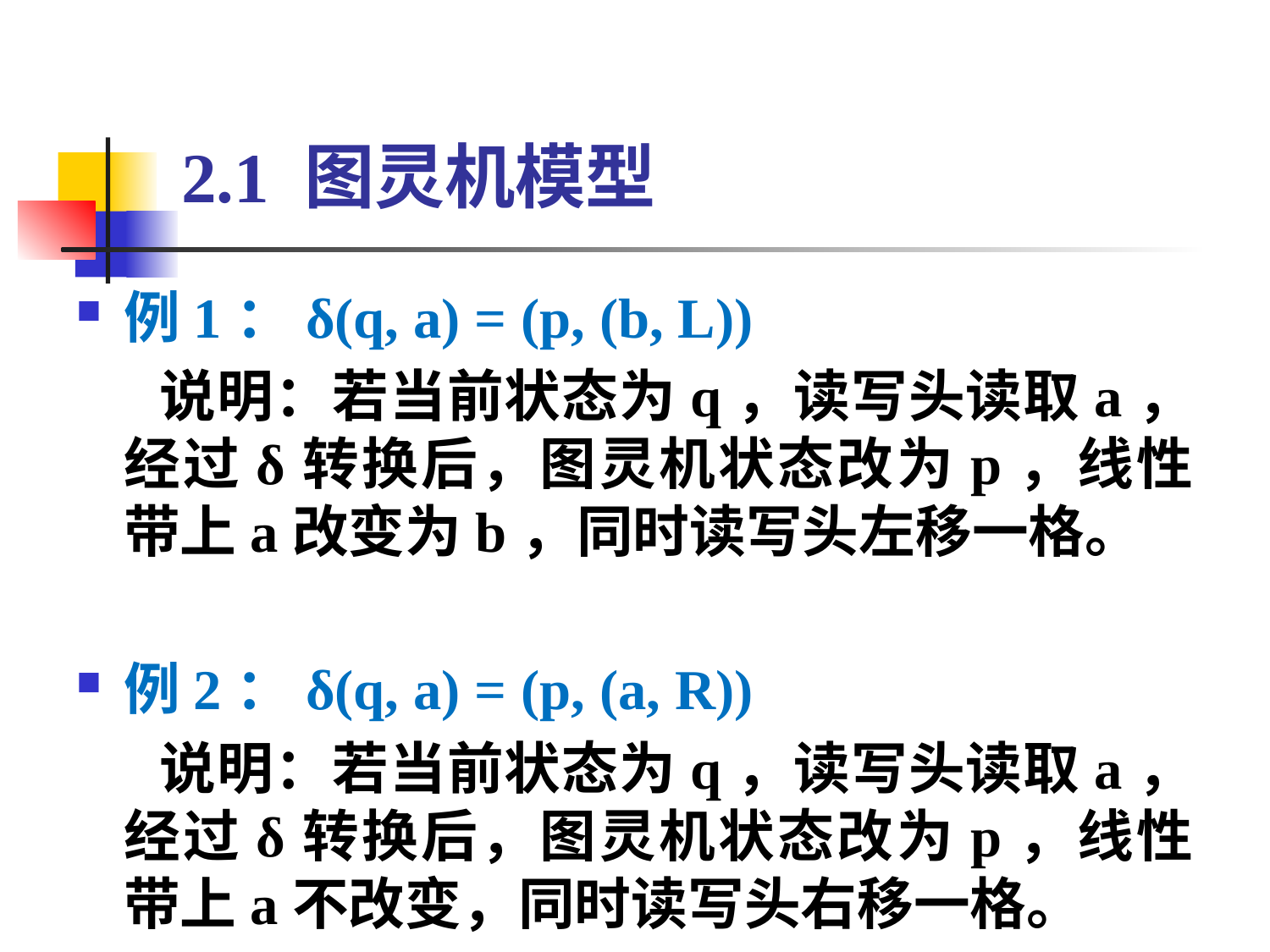

# 2.1 图灵机模型
例1：δ(q, a) = (p, (b, L))
     说明：若当前状态为q，读写头读取a，经过δ转换后，图灵机状态改为p，线性带上a改变为b，同时读写头左移一格。

例2：δ(q, a) = (p, (a, R))
     说明：若当前状态为q，读写头读取a，经过δ转换后，图灵机状态改为p，线性带上a不改变，同时读写头右移一格。